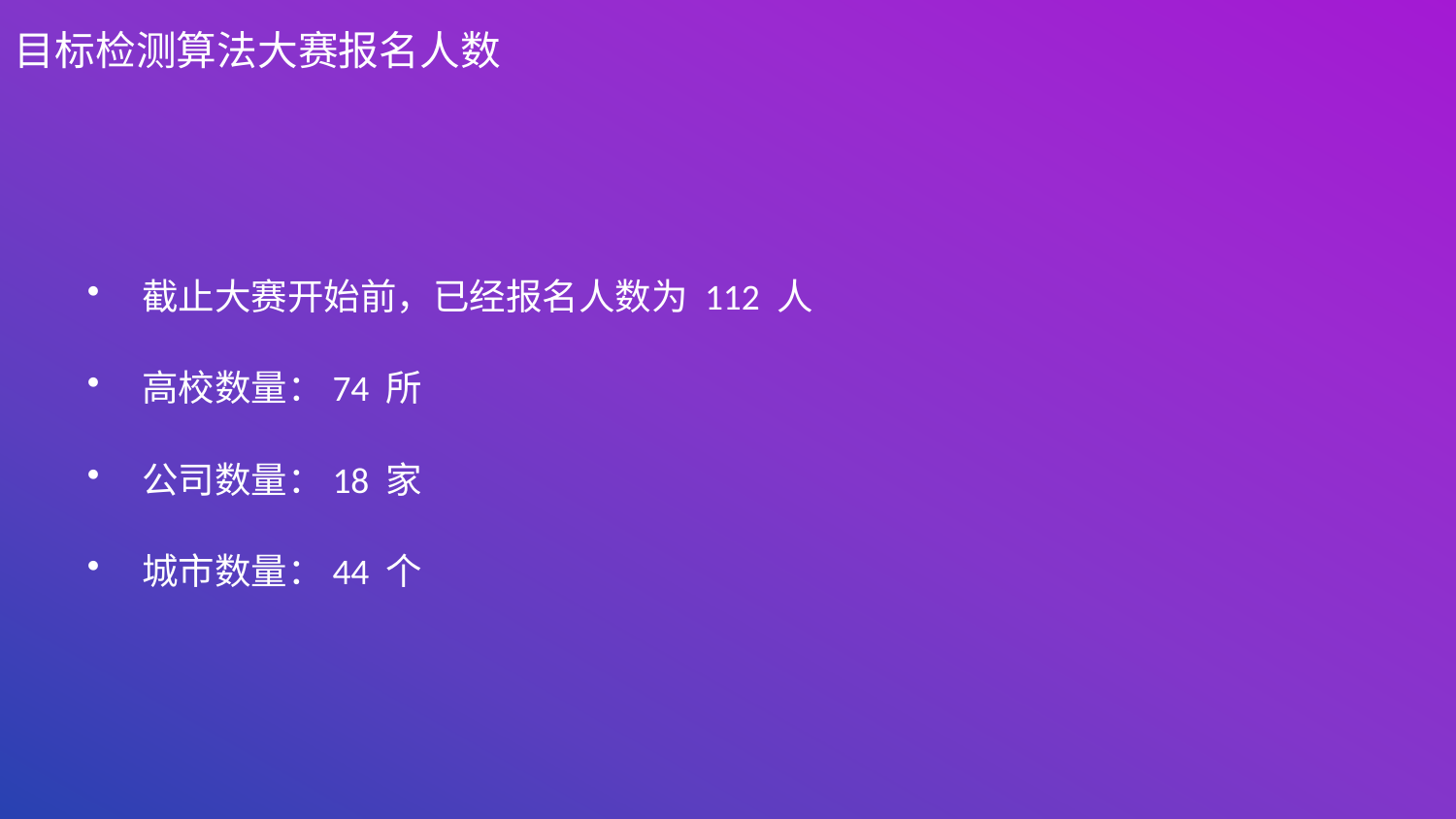

目标检测算法大赛报名人数
截止大赛开始前，已经报名人数为 112 人
高校数量：74 所
公司数量：18 家
城市数量：44 个